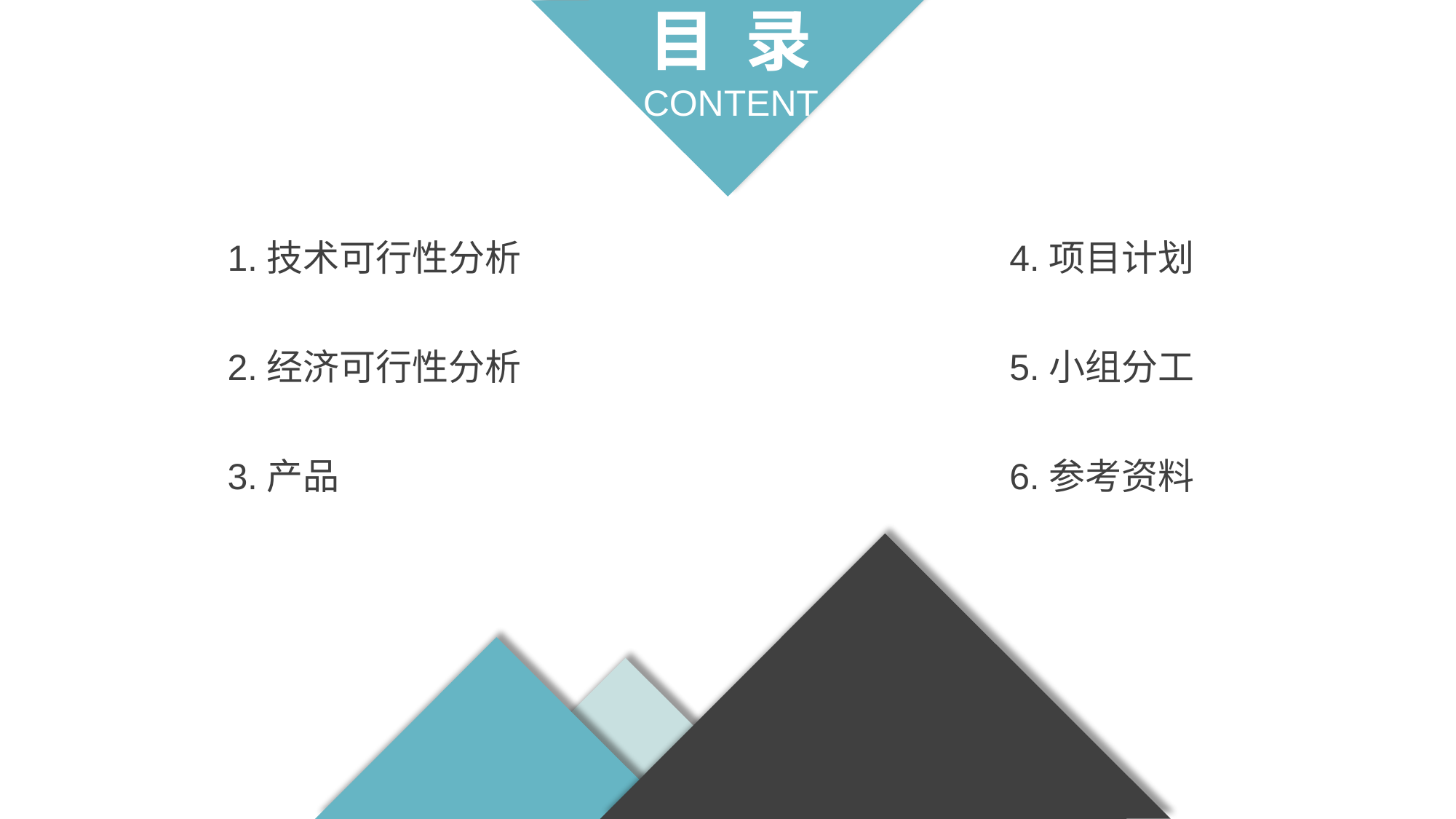

目  录
CONTENT
1.技术可行性分析
2.经济可行性分析
3.产品
4.项目计划
5.小组分工
6.参考资料